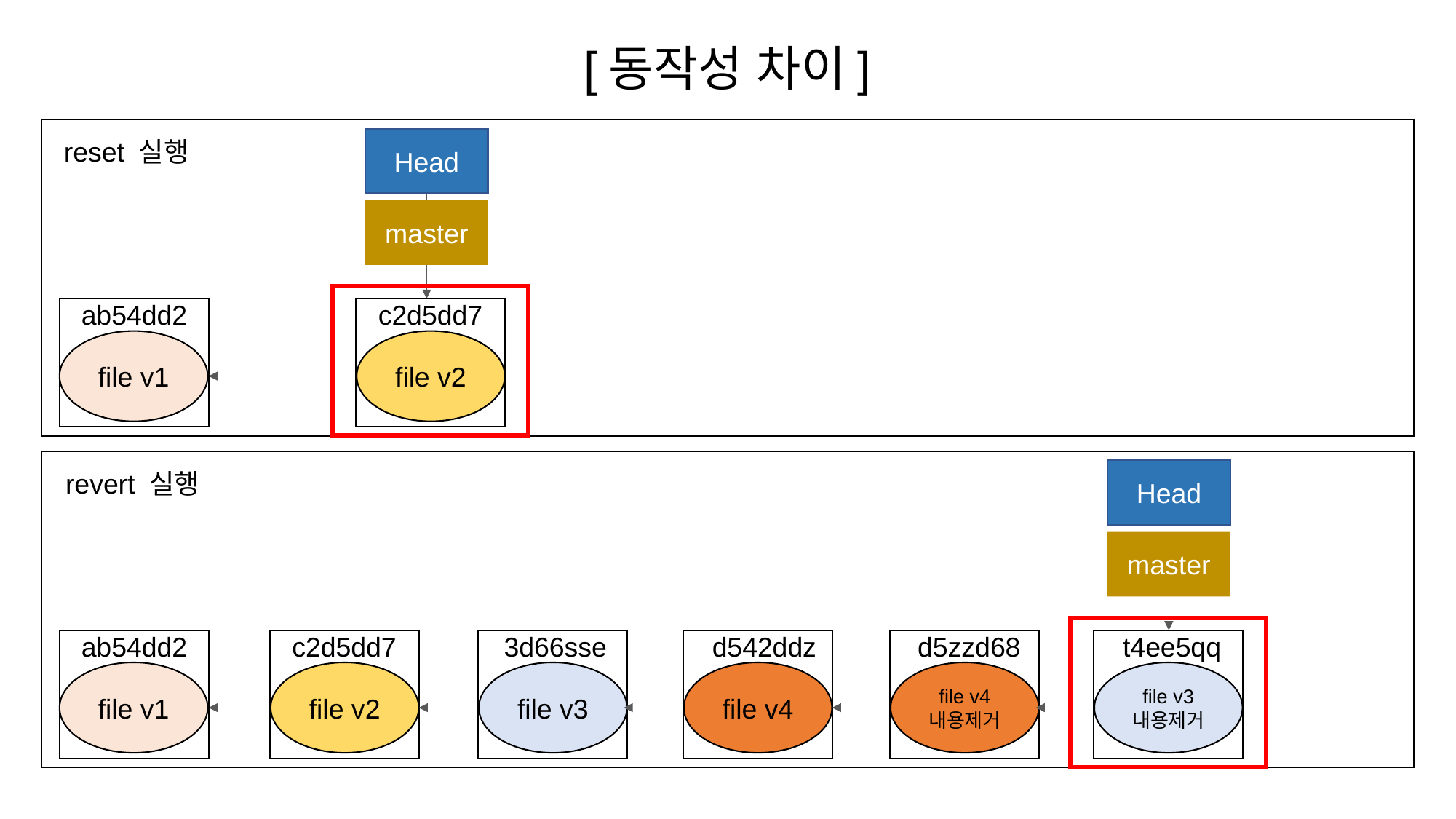

[동작성 차이]

Head
reset 실행
master

ab54dd2

file v1
c2d5dd7

file v2

Head
revert 실행
master

ab54dd2

file v1
c2d5dd7
3d66sse
d542ddz
d5zzd68
t4ee5qq

file v2
file v3
file v4
file v4
내용제거
file v3
내용제거